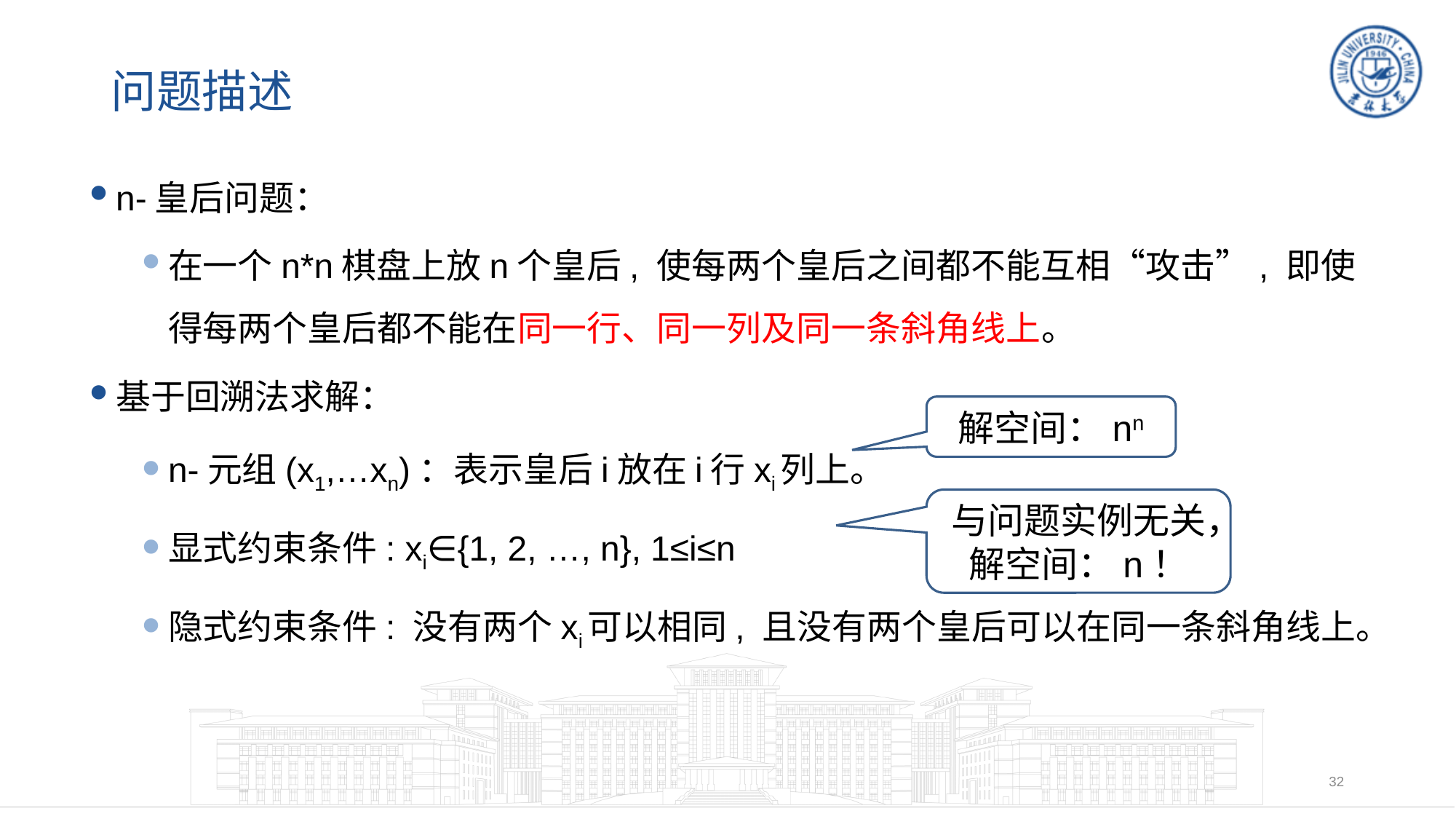

# 问题描述
n-皇后问题：
在一个n*n棋盘上放n个皇后, 使每两个皇后之间都不能互相“攻击”, 即使得每两个皇后都不能在同一行、同一列及同一条斜角线上。
基于回溯法求解：
n-元组(x1,…xn)：表示皇后i放在i行xi列上。
显式约束条件: xi∈{1, 2, …, n}, 1≤i≤n
隐式约束条件: 没有两个xi可以相同, 且没有两个皇后可以在同一条斜角线上。
解空间：nn
与问题实例无关，解空间：n！
32